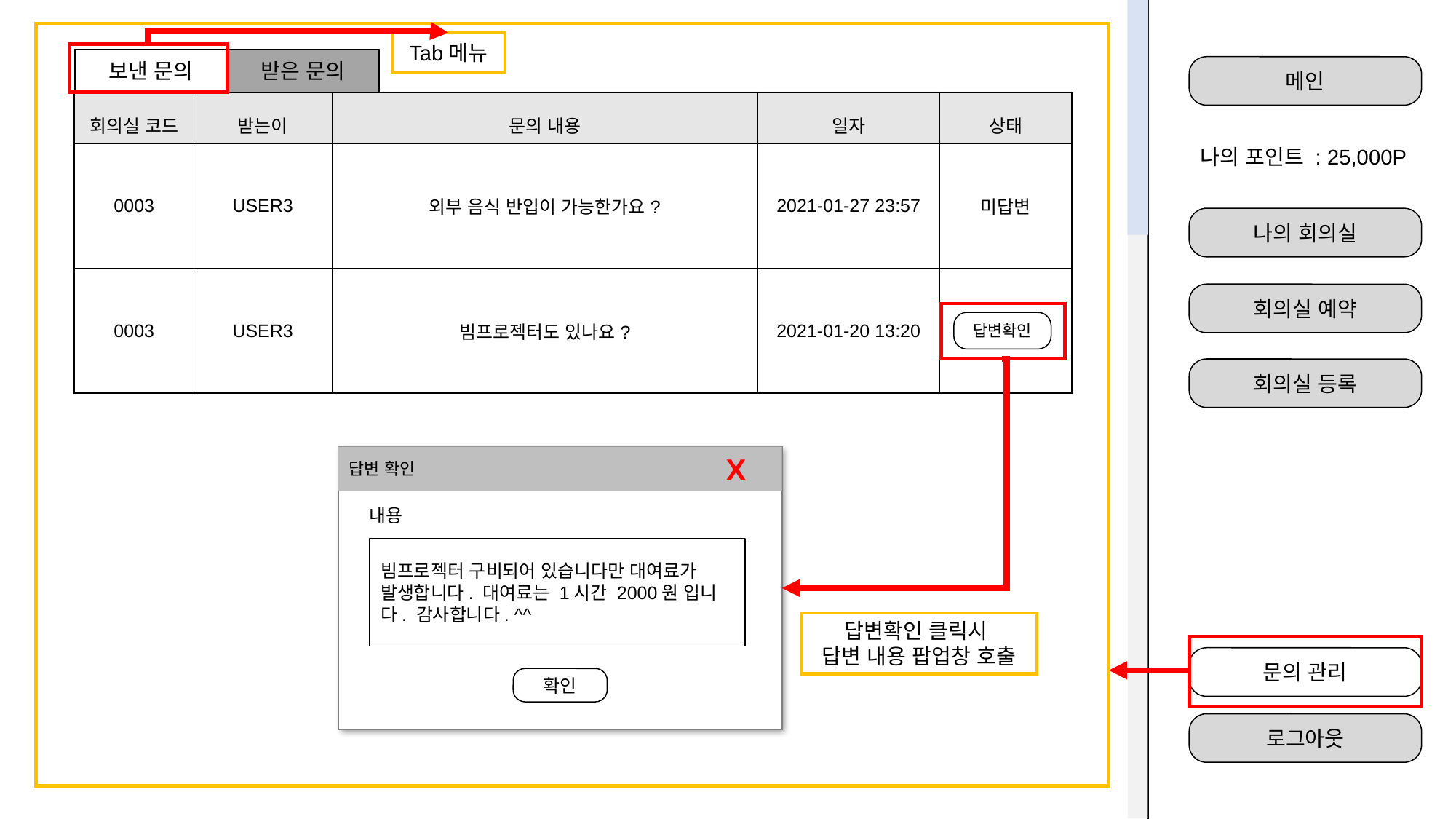

문의 관리 – 보낸 문의

Tab메뉴

보낸 문의
받은 문의
메인
| 회의실 코드 | 받는이 | 문의 내용 | 일자 | 상태 |
| --- | --- | --- | --- | --- |
| 0003 | USER3 | 외부 음식 반입이 가능한가요? | 2021-01-27 23:57 | 미답변 |
| 0003 | USER3 | 빔프로젝터도 있나요? | 2021-01-20 13:20 |  |
나의 포인트 : 25,000P
나의 회의실
회의실 예약

답변확인
회의실 등록

X
확인
답변 확인
내용
빔프로젝터 구비되어 있습니다만 대여료가 발생합니다. 대여료는 1시간 2000원 입니다. 감사합니다. ^^
답변확인 클릭시
답변 내용 팝업창 호출

문의 관리
로그아웃